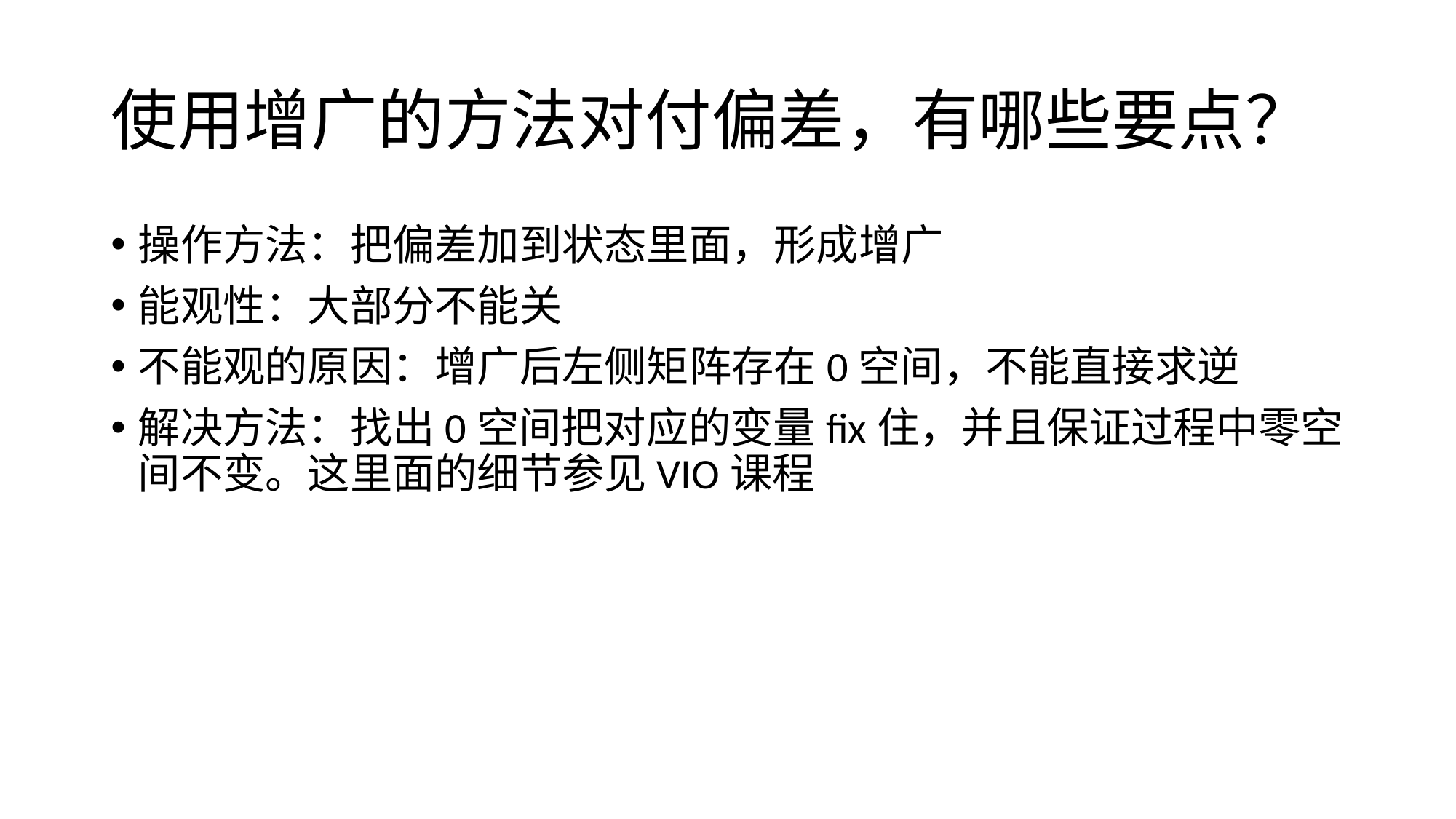

# 使用增广的方法对付偏差，有哪些要点？
操作方法：把偏差加到状态里面，形成增广
能观性：大部分不能关
不能观的原因：增广后左侧矩阵存在0空间，不能直接求逆
解决方法：找出0空间把对应的变量fix住，并且保证过程中零空间不变。这里面的细节参见VIO课程